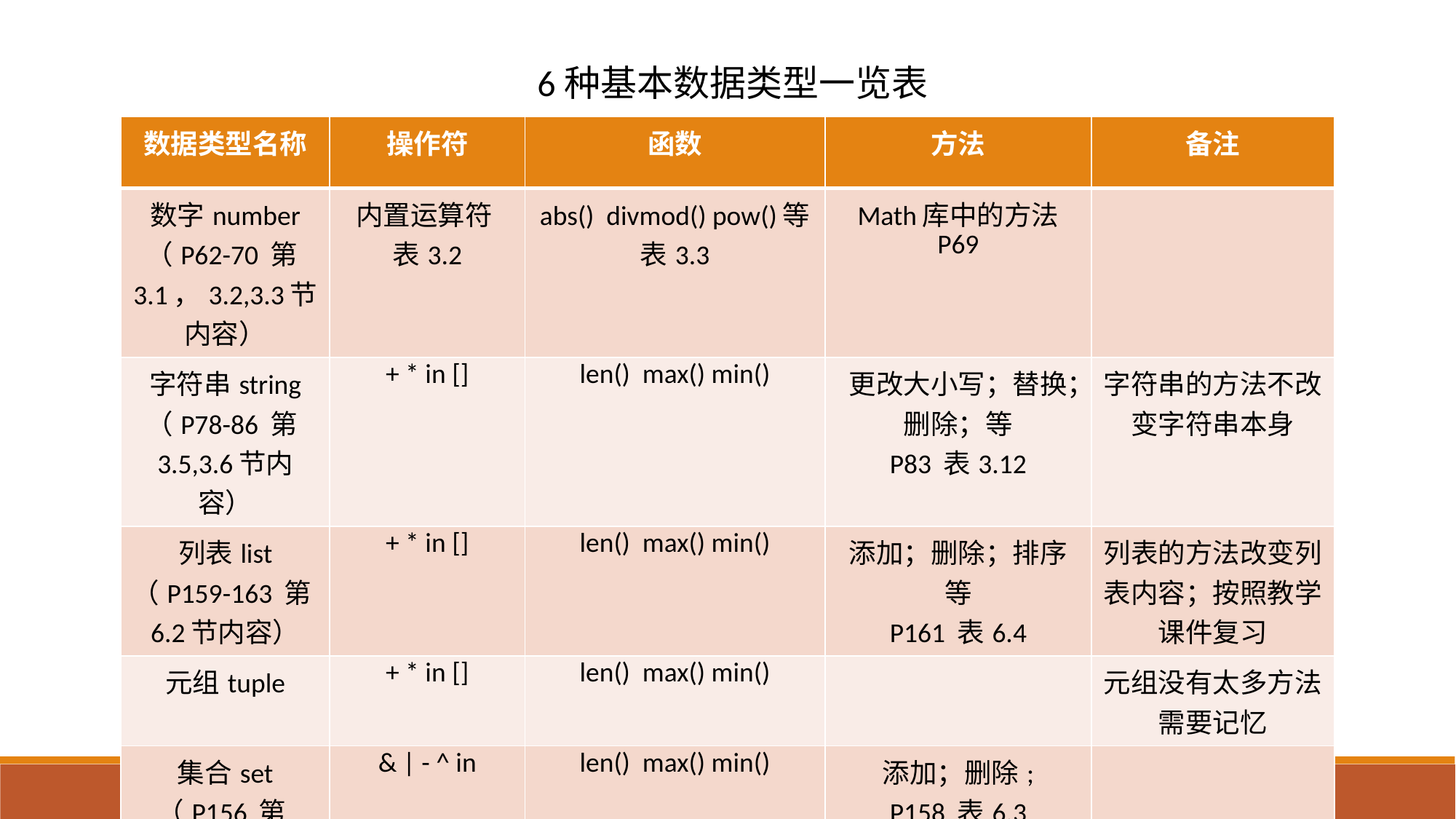

6种基本数据类型一览表
| 数据类型名称 | 操作符 | 函数 | 方法 | 备注 |
| --- | --- | --- | --- | --- |
| 数字number （P62-70 第3.1，3.2,3.3节内容） | 内置运算符 表3.2 | abs() divmod() pow()等 表3.3 | Math库中的方法 P69 |  |
| 字符串string （P78-86 第3.5,3.6节内容） | + \* in [] | len() max() min() | 更改大小写；替换；删除；等 P83 表3.12 | 字符串的方法不改变字符串本身 |
| 列表list （P159-163 第6.2节内容） | + \* in [] | len() max() min() | 添加；删除；排序 等 P161 表6.4 | 列表的方法改变列表内容；按照教学课件复习 |
| 元组tuple | + \* in [] | len() max() min() |  | 元组没有太多方法需要记忆 |
| 集合set （P156 第6.1.2节内容） | & | - ^ in | len() max() min() | 添加；删除; P158 表6.3 |  |
| 字典dict （P165-167 第6.4节内容） |  |  |  |  |